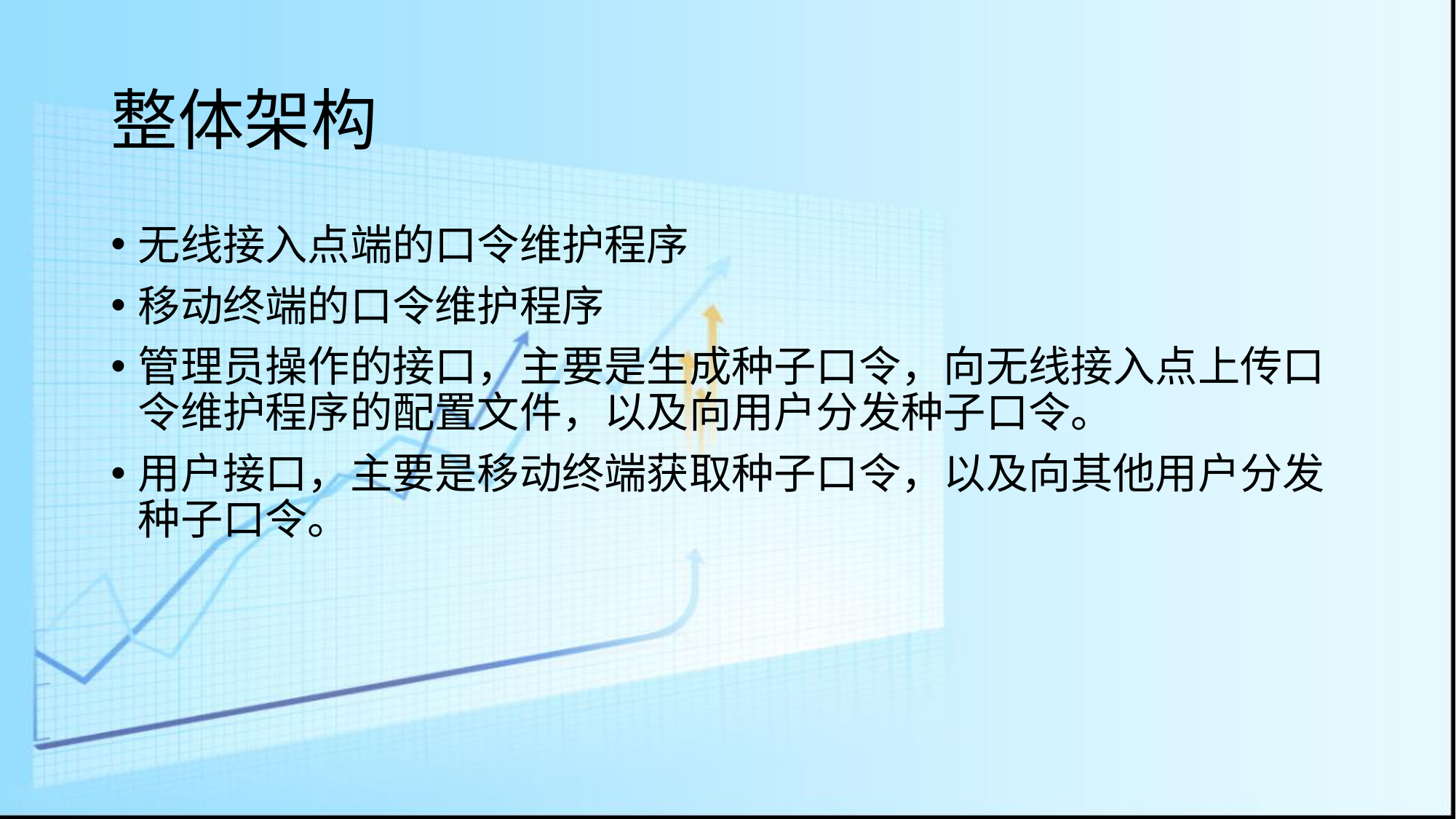

# 整体架构
无线接入点端的口令维护程序
移动终端的口令维护程序
管理员操作的接口，主要是生成种子口令，向无线接入点上传口令维护程序的配置文件，以及向用户分发种子口令。
用户接口，主要是移动终端获取种子口令，以及向其他用户分发种子口令。